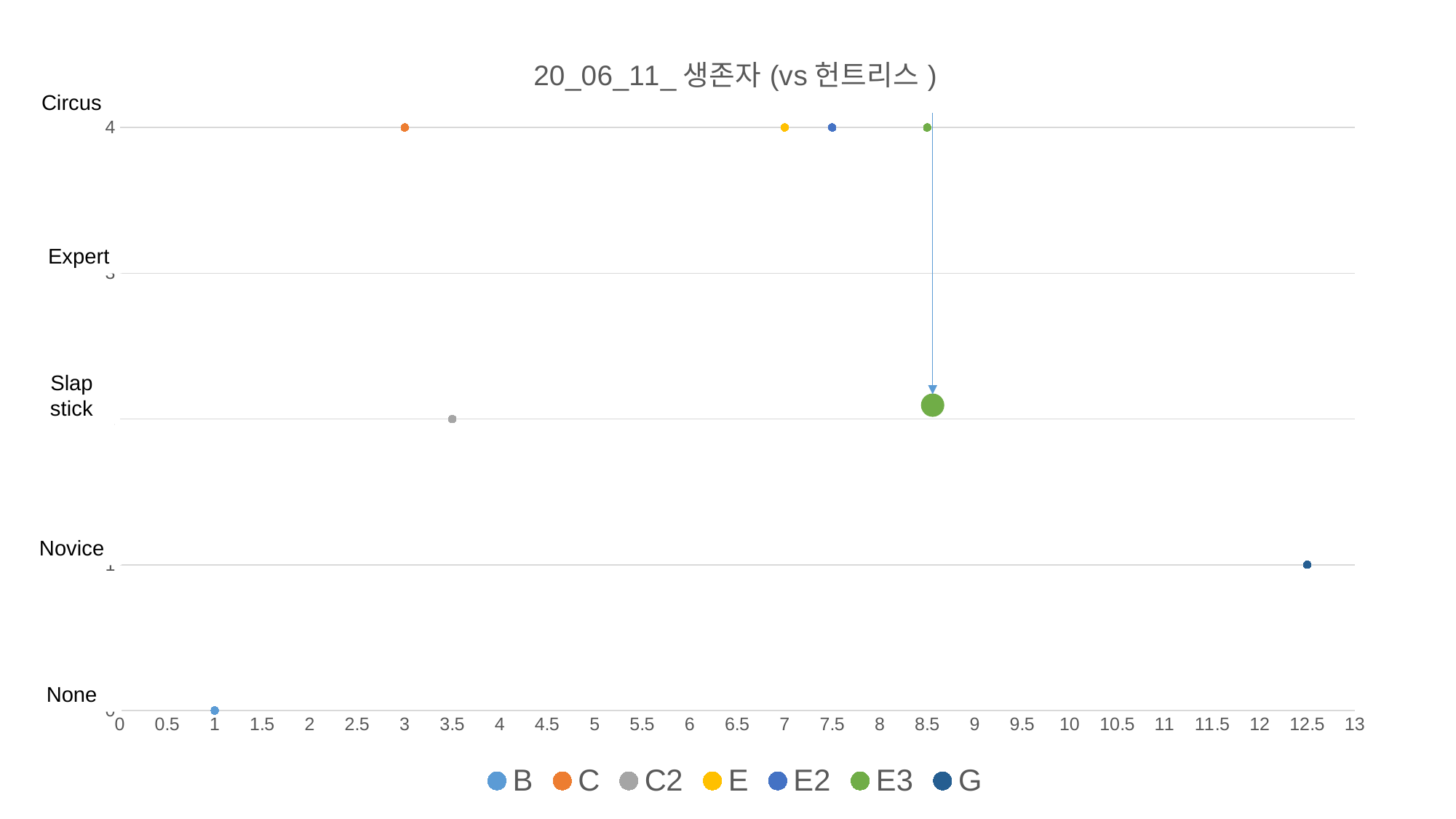

### Chart: 20_06_11_생존자(vs헌트리스)

| Category | B | C | C2 | E | E2 | E3 | G |
|---|---|---|---|---|---|---|---|
Circus
Expert
Slap
stick

Novice
None